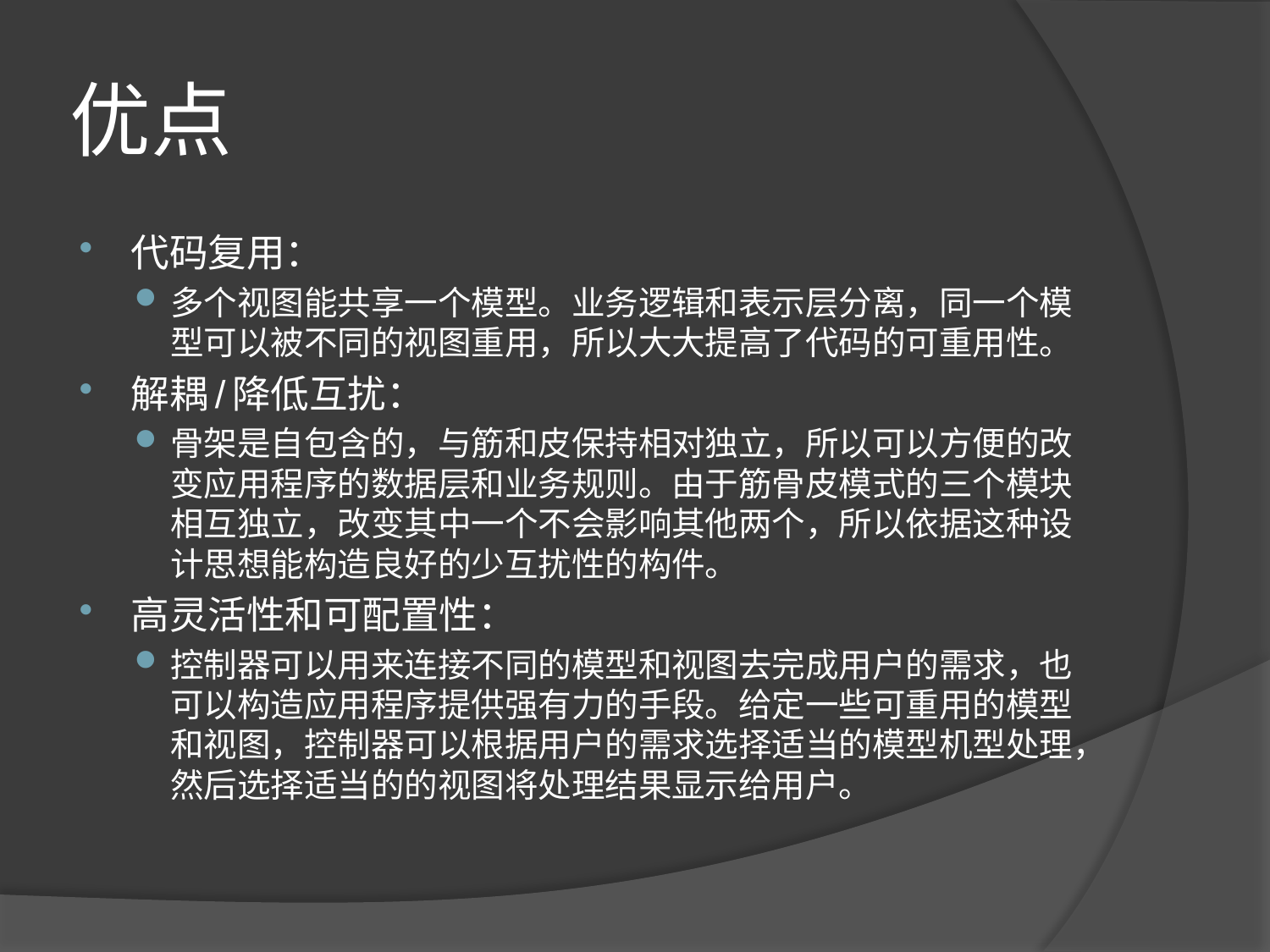

# 优点
代码复用：
多个视图能共享一个模型。业务逻辑和表示层分离，同一个模型可以被不同的视图重用，所以大大提高了代码的可重用性。
解耦/降低互扰：
骨架是自包含的，与筋和皮保持相对独立，所以可以方便的改变应用程序的数据层和业务规则。由于筋骨皮模式的三个模块相互独立，改变其中一个不会影响其他两个，所以依据这种设计思想能构造良好的少互扰性的构件。
高灵活性和可配置性：
控制器可以用来连接不同的模型和视图去完成用户的需求，也可以构造应用程序提供强有力的手段。给定一些可重用的模型和视图，控制器可以根据用户的需求选择适当的模型机型处理，然后选择适当的的视图将处理结果显示给用户。